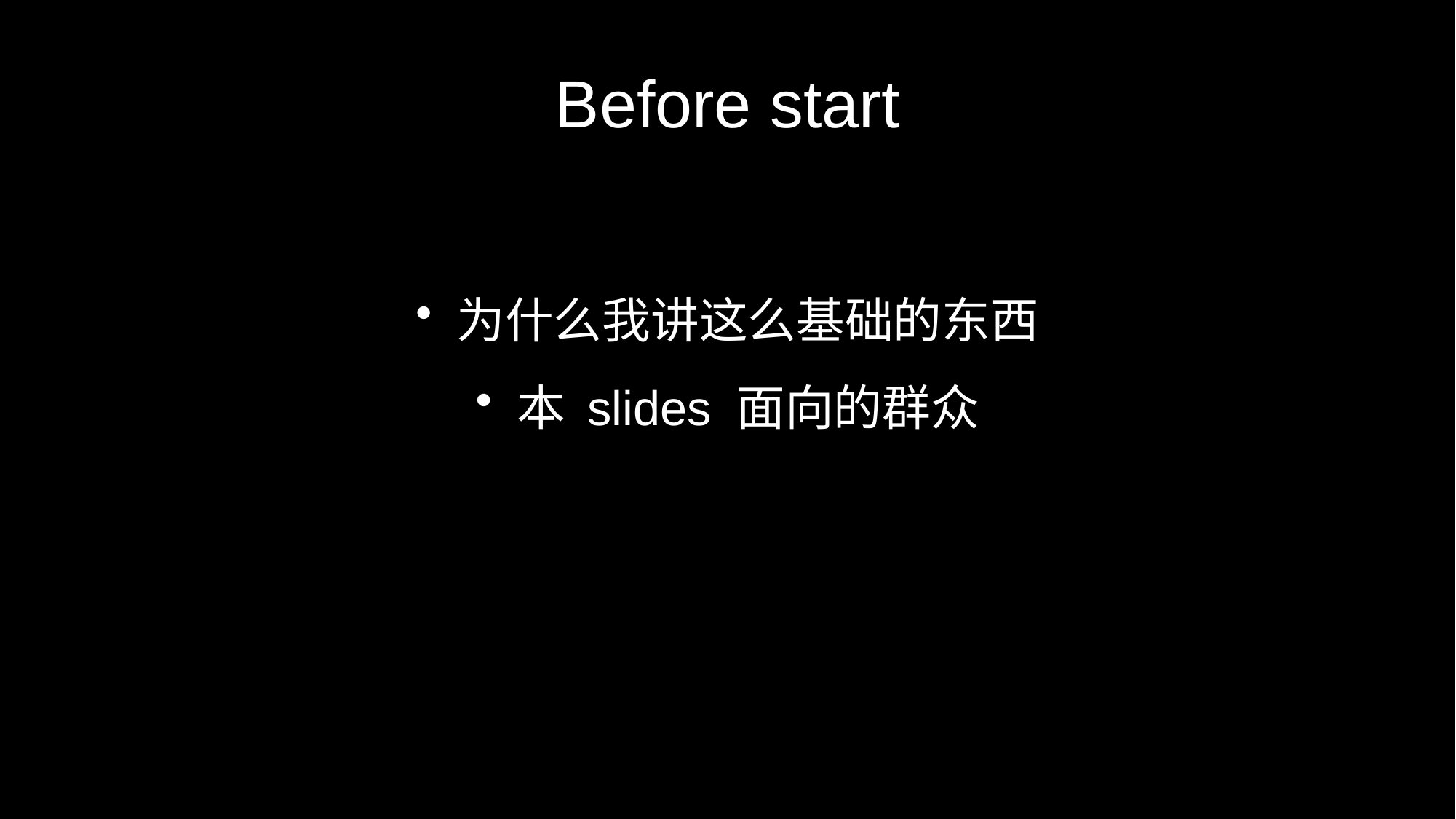

# Before start
为什么我讲这么基础的东西
本 slides 面向的群众